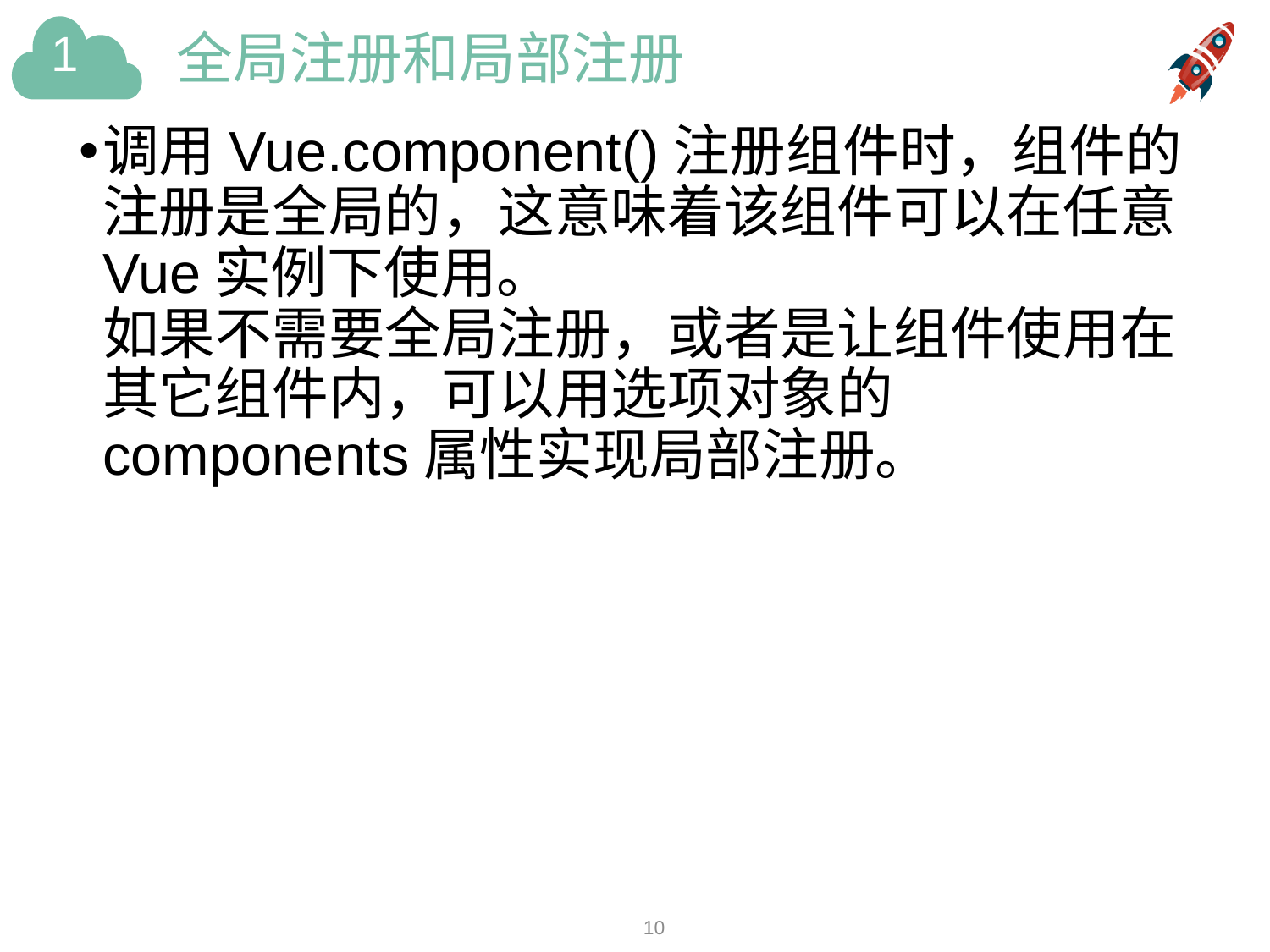

# 全局注册和局部注册
调用Vue.component()注册组件时，组件的注册是全局的，这意味着该组件可以在任意Vue实例下使用。
如果不需要全局注册，或者是让组件使用在其它组件内，可以用选项对象的components属性实现局部注册。

10